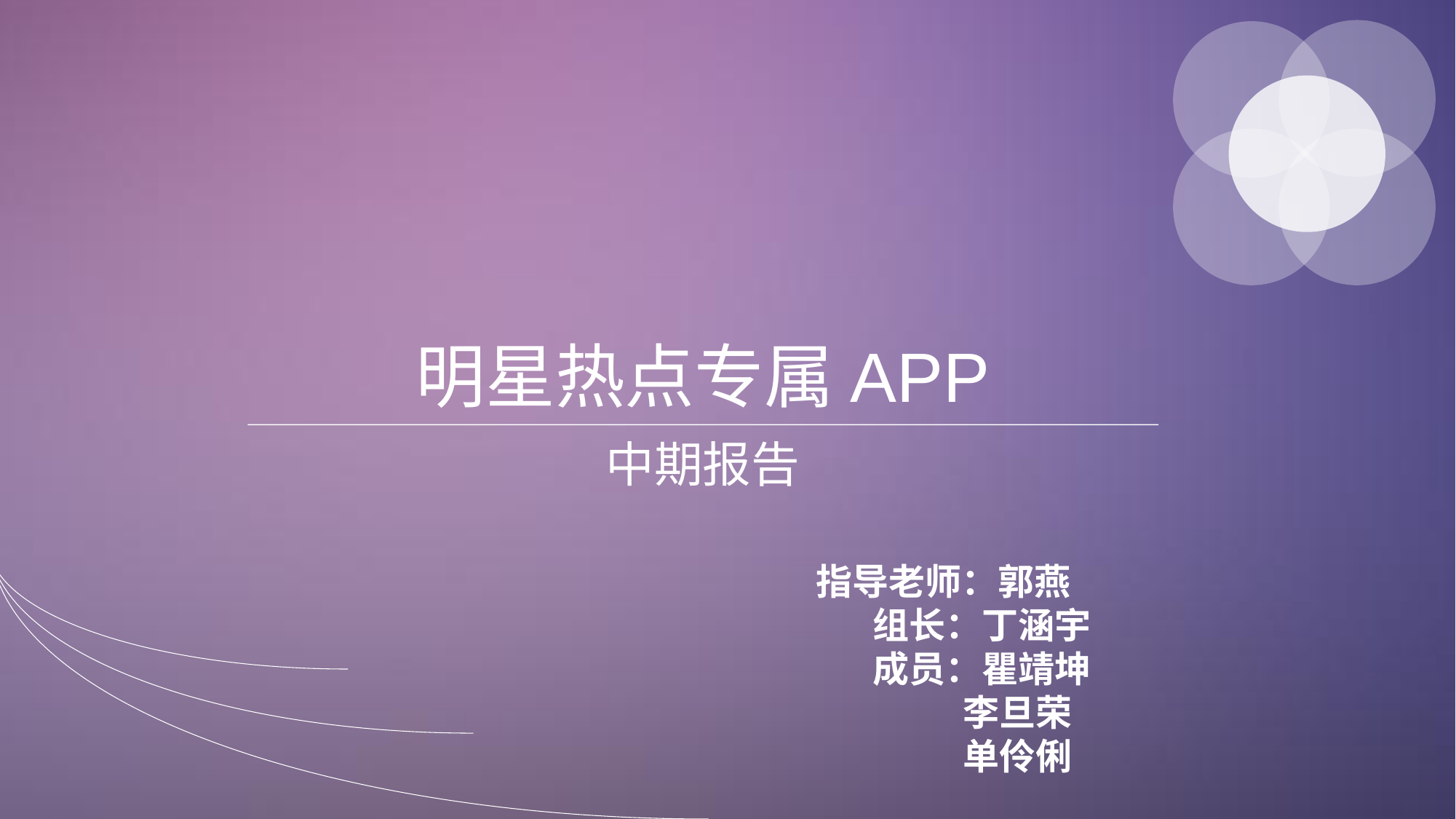

# 明星热点专属APP
中期报告

                                                                               指导老师：郭燕
                                                                                      组长：丁涵宇
                                                                                      成员：瞿靖坤
                                                                                                 李旦荣
                                                                                                 单伶俐